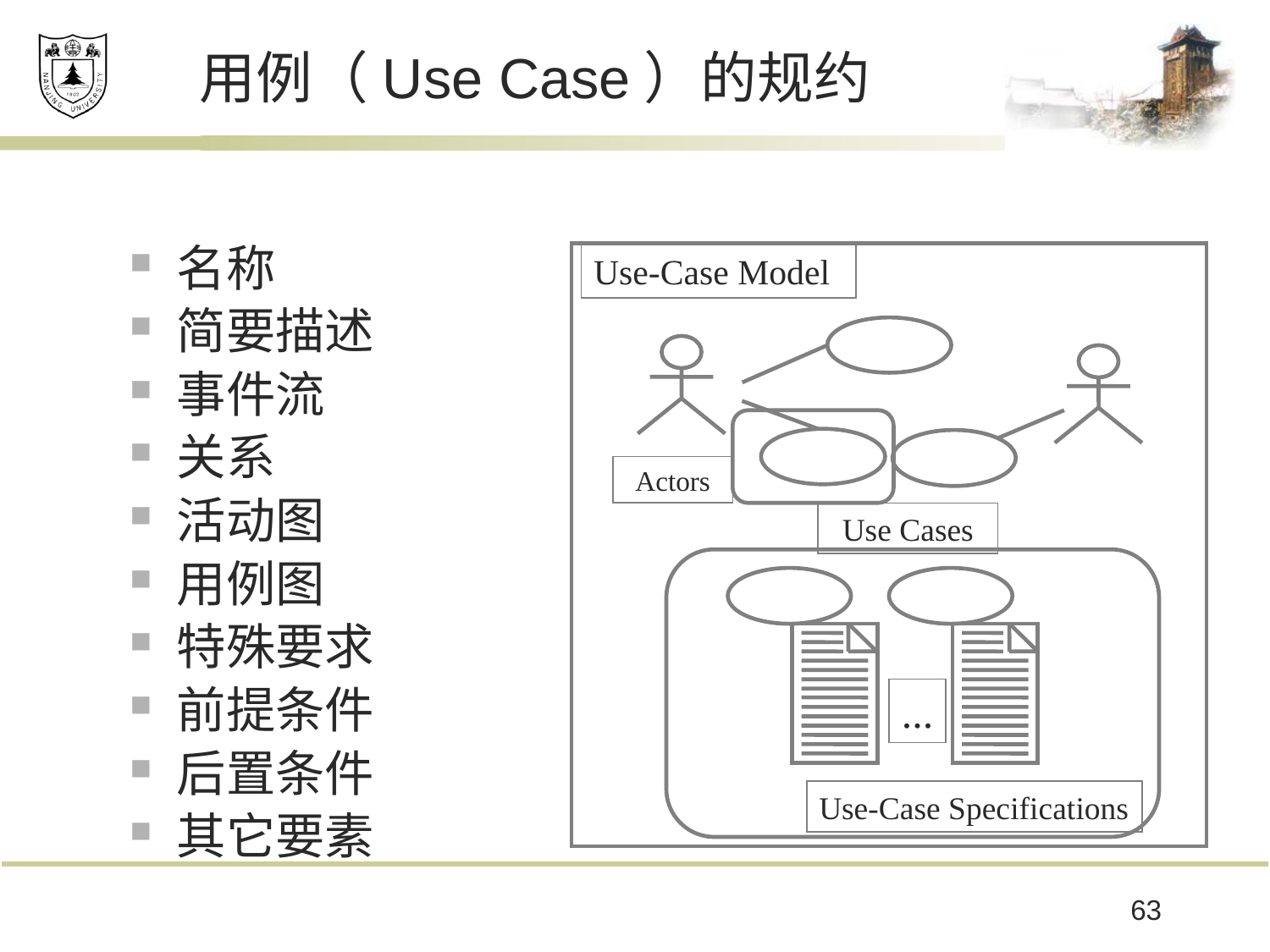

# 用例（Use Case）的规约

名称
简要描述
事件流
关系
活动图
用例图
特殊要求
前提条件
后置条件
其它要素

Use-Case Model

Actors
Use Cases

...
Use-Case Specifications
63